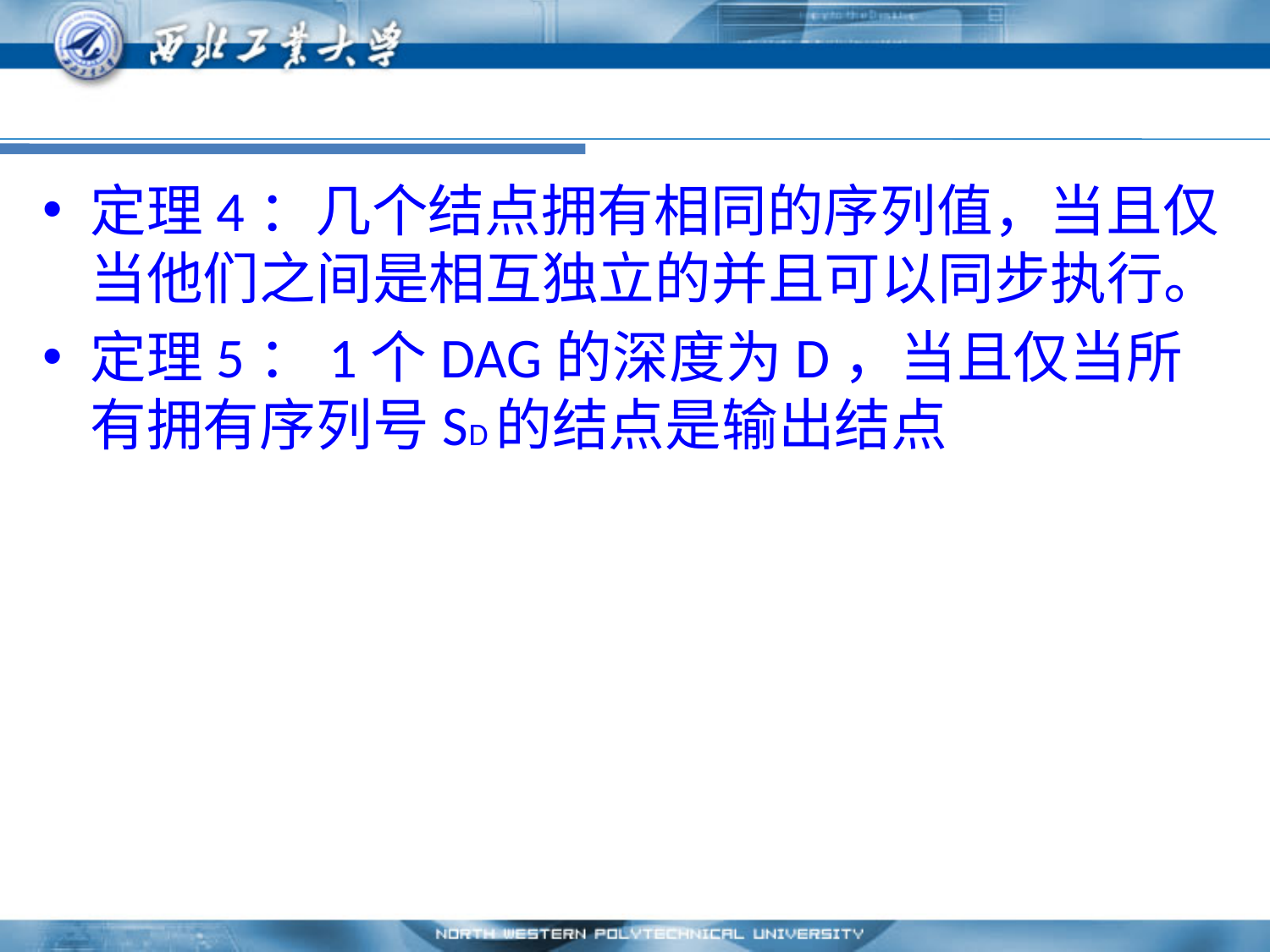

#
定理4：几个结点拥有相同的序列值，当且仅当他们之间是相互独立的并且可以同步执行。
定理5：1个DAG的深度为D，当且仅当所有拥有序列号SD的结点是输出结点